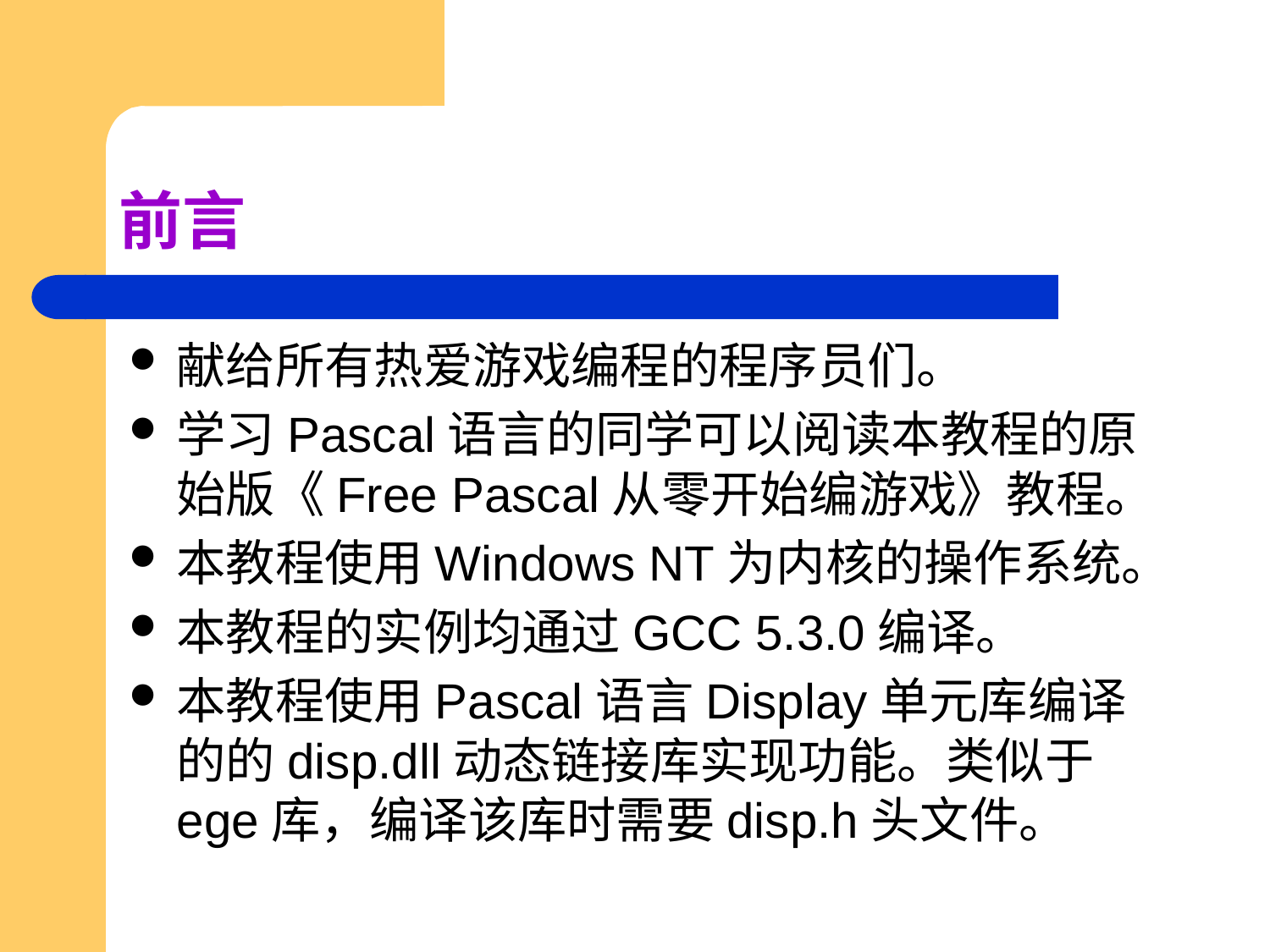

# 前言
献给所有热爱游戏编程的程序员们。
学习Pascal语言的同学可以阅读本教程的原始版《Free Pascal从零开始编游戏》教程。
本教程使用Windows NT为内核的操作系统。
本教程的实例均通过GCC 5.3.0编译。
本教程使用Pascal语言Display单元库编译的的disp.dll动态链接库实现功能。类似于ege库，编译该库时需要disp.h头文件。